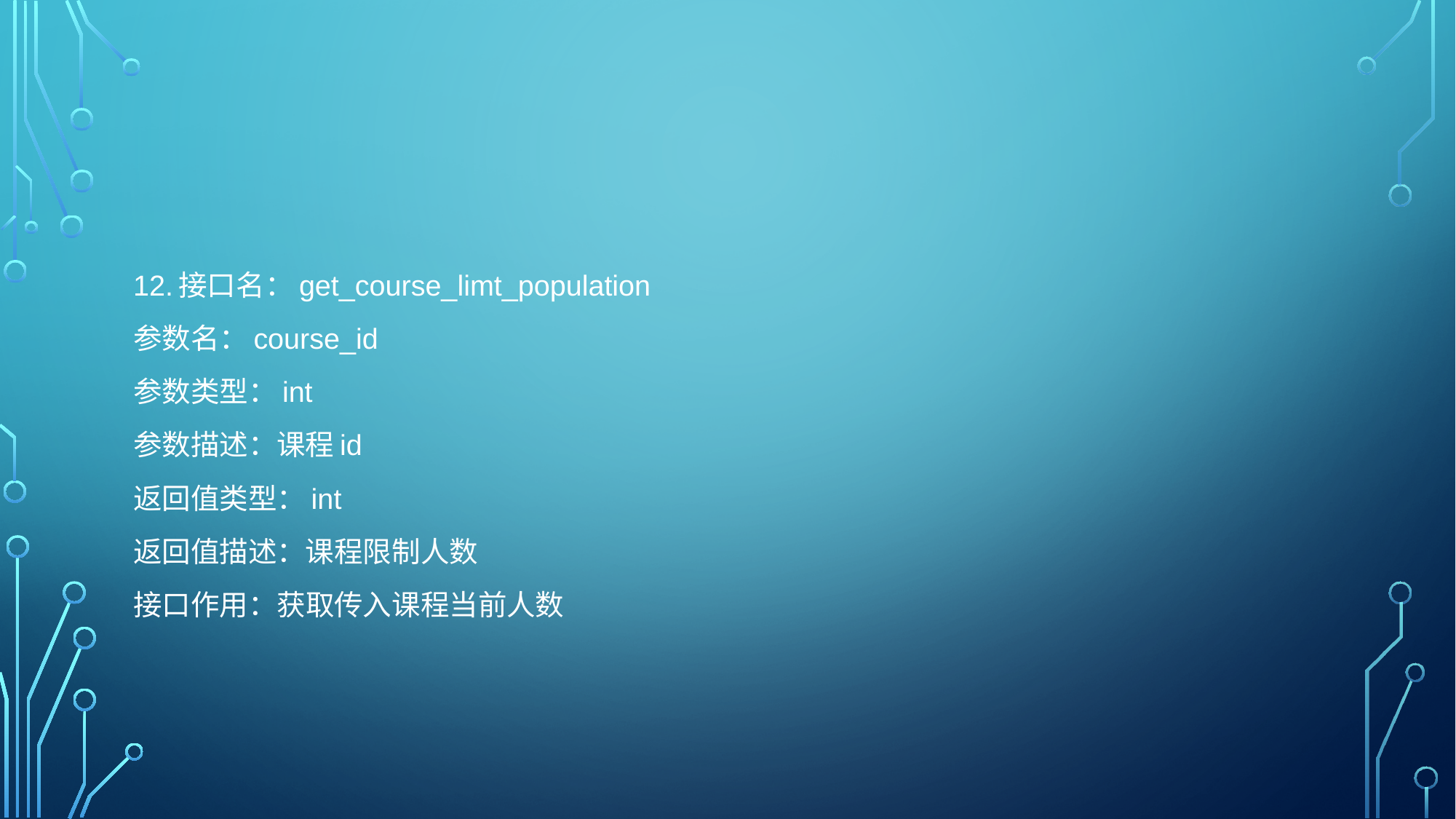

#

12.接口名：get_course_limt_population
参数名：course_id
参数类型：int
参数描述：课程id
返回值类型：int
返回值描述：课程限制人数
接口作用：获取传入课程当前人数